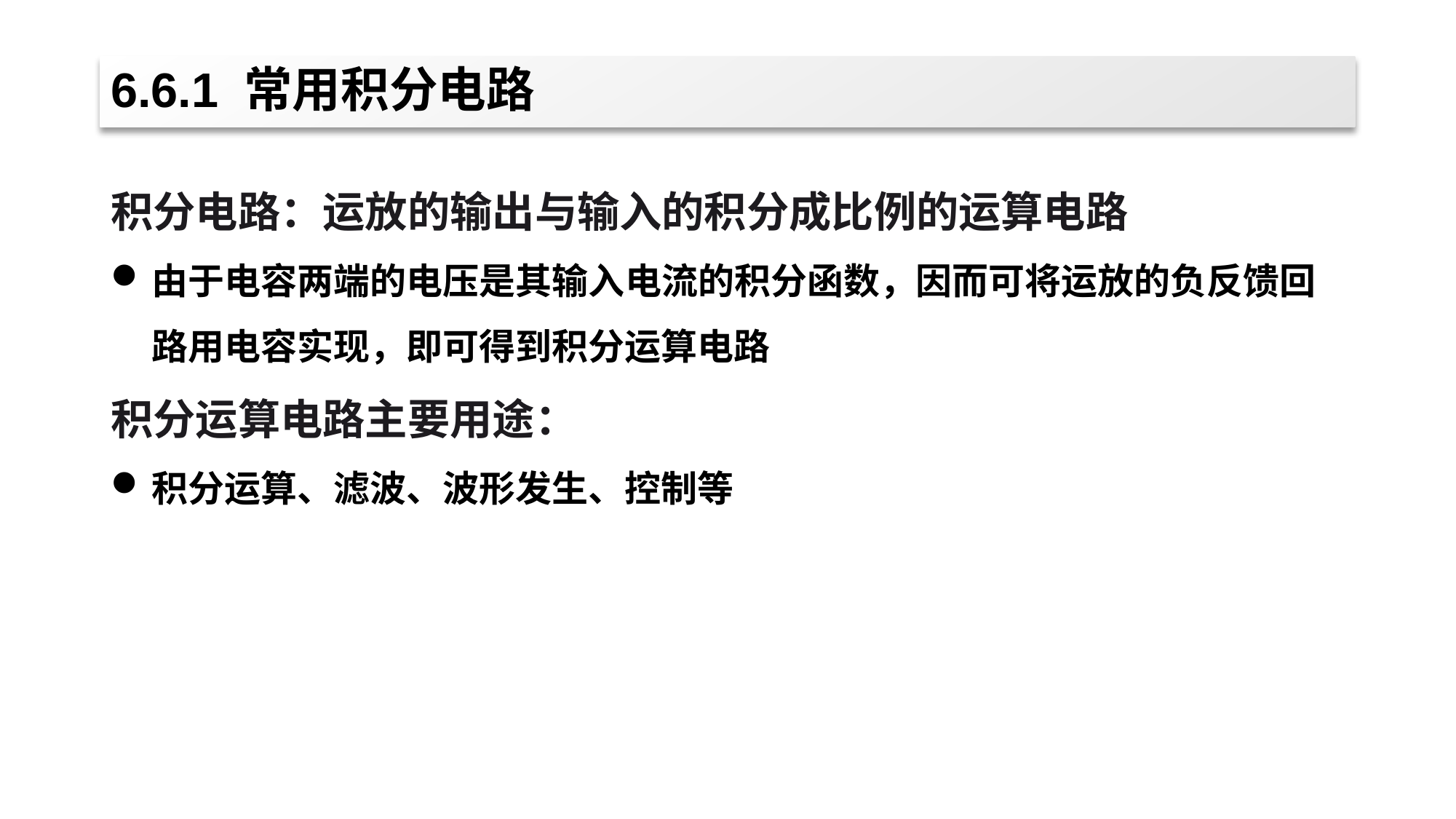

# 6.6.1 常用积分电路
积分电路：运放的输出与输入的积分成比例的运算电路
由于电容两端的电压是其输入电流的积分函数，因而可将运放的负反馈回路用电容实现，即可得到积分运算电路
积分运算电路主要用途：
积分运算、滤波、波形发生、控制等